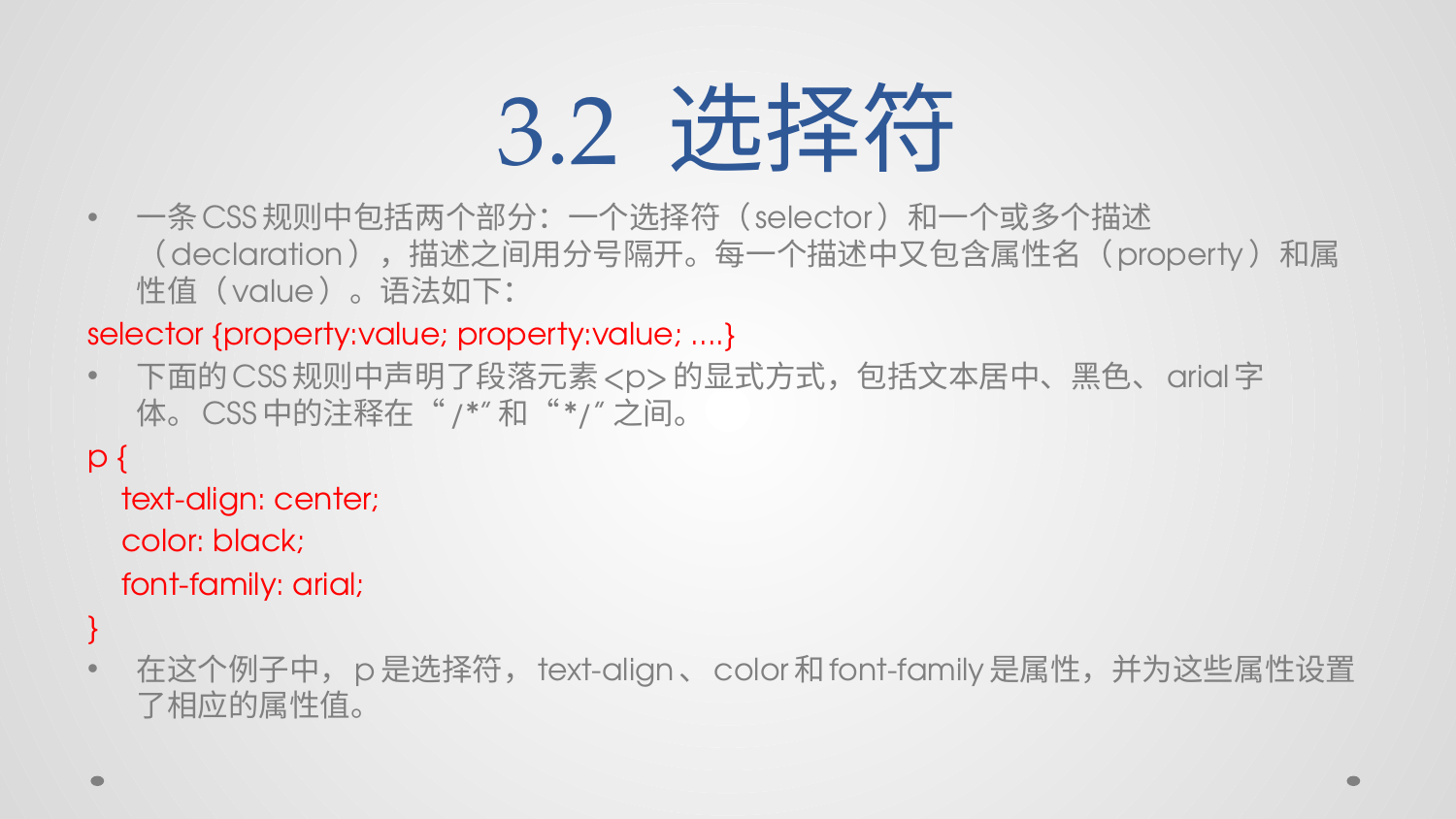

# 3.2 选择符
一条CSS规则中包括两个部分：一个选择符（selector）和一个或多个描述（declaration），描述之间用分号隔开。每一个描述中又包含属性名（property）和属性值（value）。语法如下：
selector {property:value; property:value; ....}
下面的CSS规则中声明了段落元素<p>的显式方式，包括文本居中、黑色、arial字体。CSS中的注释在“/*”和“*/”之间。
p {
    text-align: center;
    color: black;
    font-family: arial;
}
在这个例子中，p是选择符，text-align、color和font-family是属性，并为这些属性设置了相应的属性值。